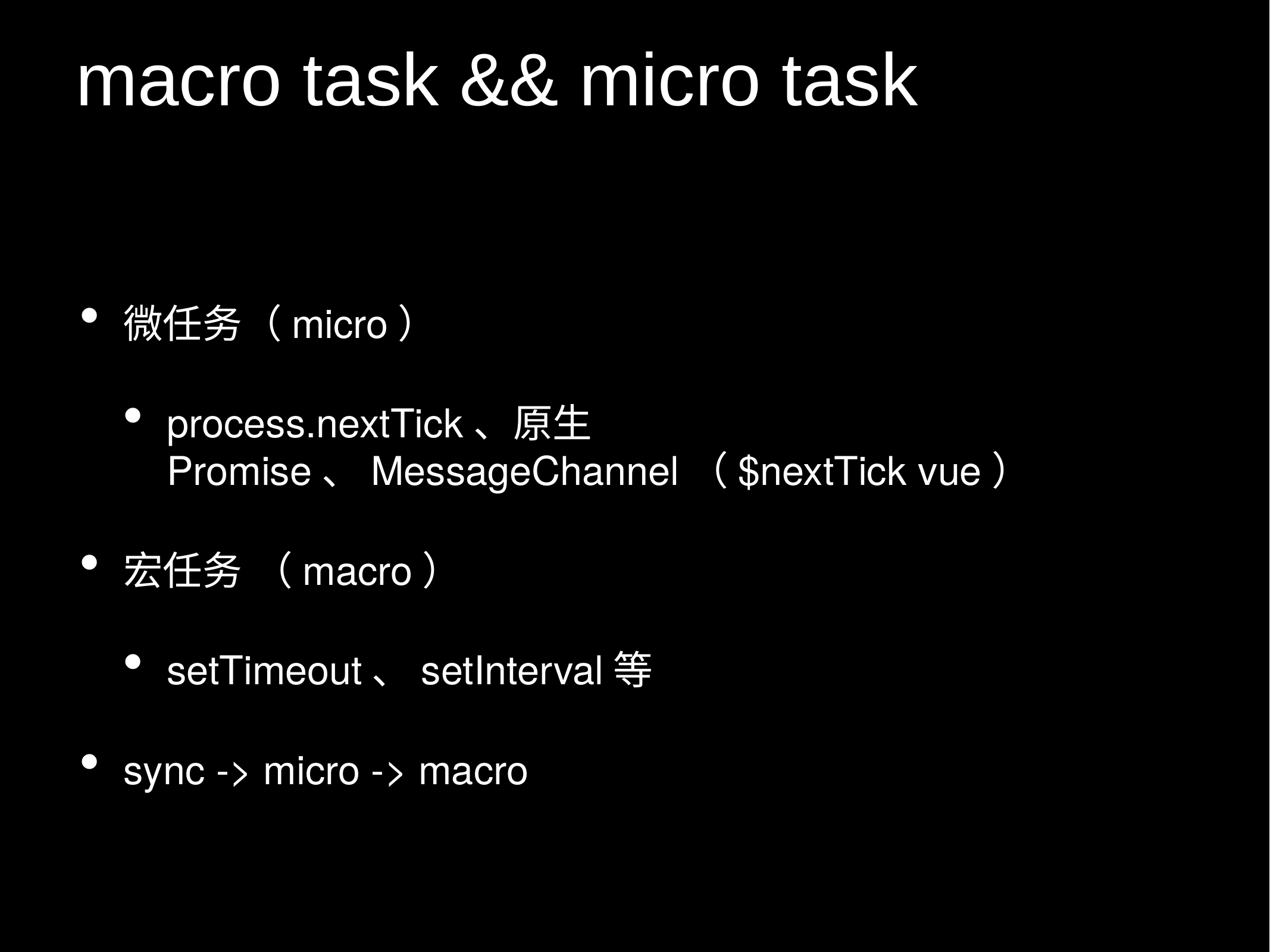

# macro task && micro task
微任务（micro）
process.nextTick、原生Promise、MessageChannel（$nextTick vue）
宏任务 （macro）
setTimeout、setInterval等
sync -> micro -> macro